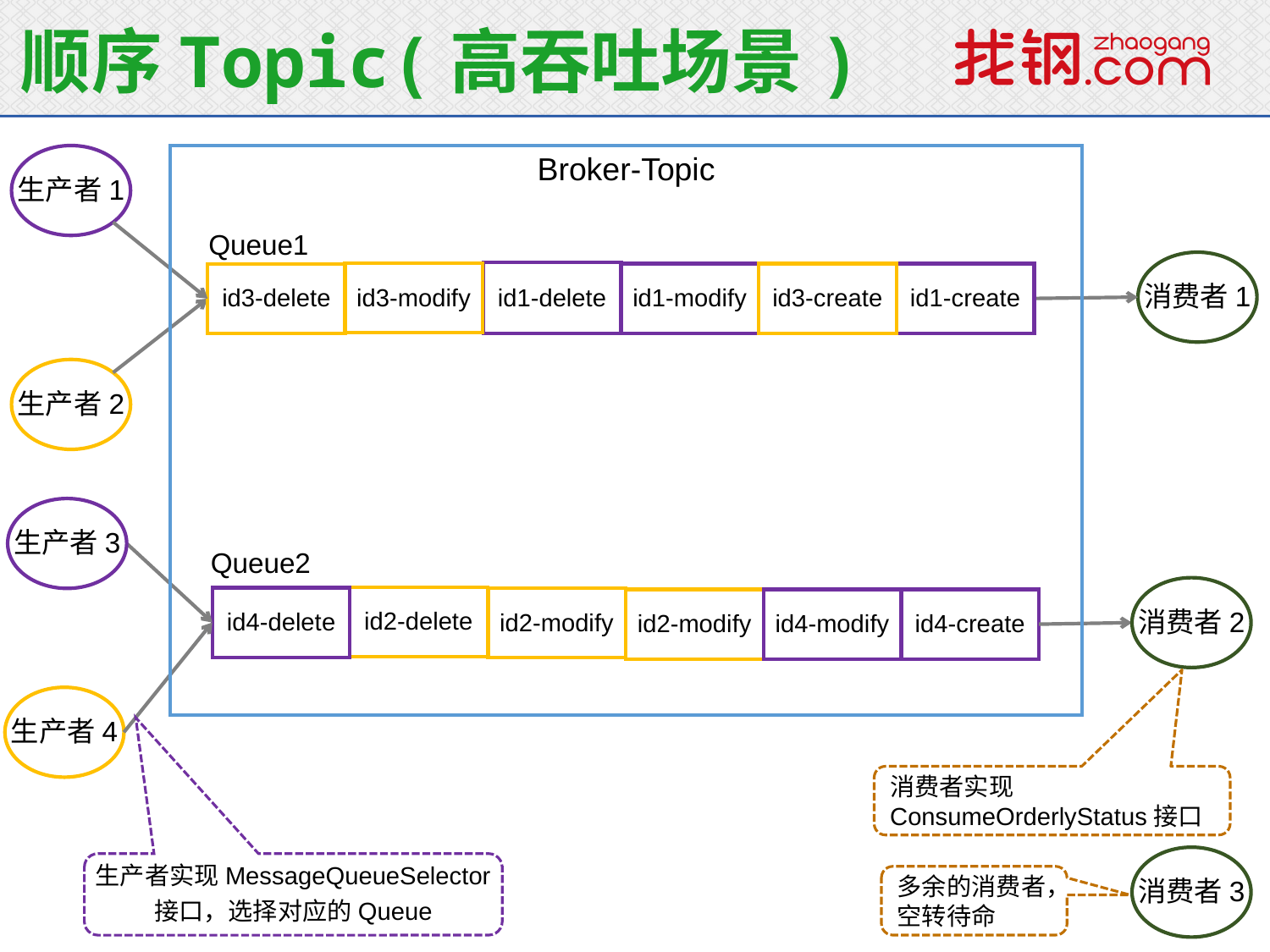

顺序Topic(高吞吐场景)
生产者1
Broker-Topic
Queue1
消费者1
id1-delete
id3-modify
id1-modify
id3-create
id1-create
id3-delete
生产者2
生产者3
Queue2
消费者2
id2-delete
id4-delete
id2-modify
id2-modify
id4-modify
id4-create
生产者4
消费者实现ConsumeOrderlyStatus接口
消费者3
生产者实现MessageQueueSelector
接口，选择对应的Queue
多余的消费者，空转待命